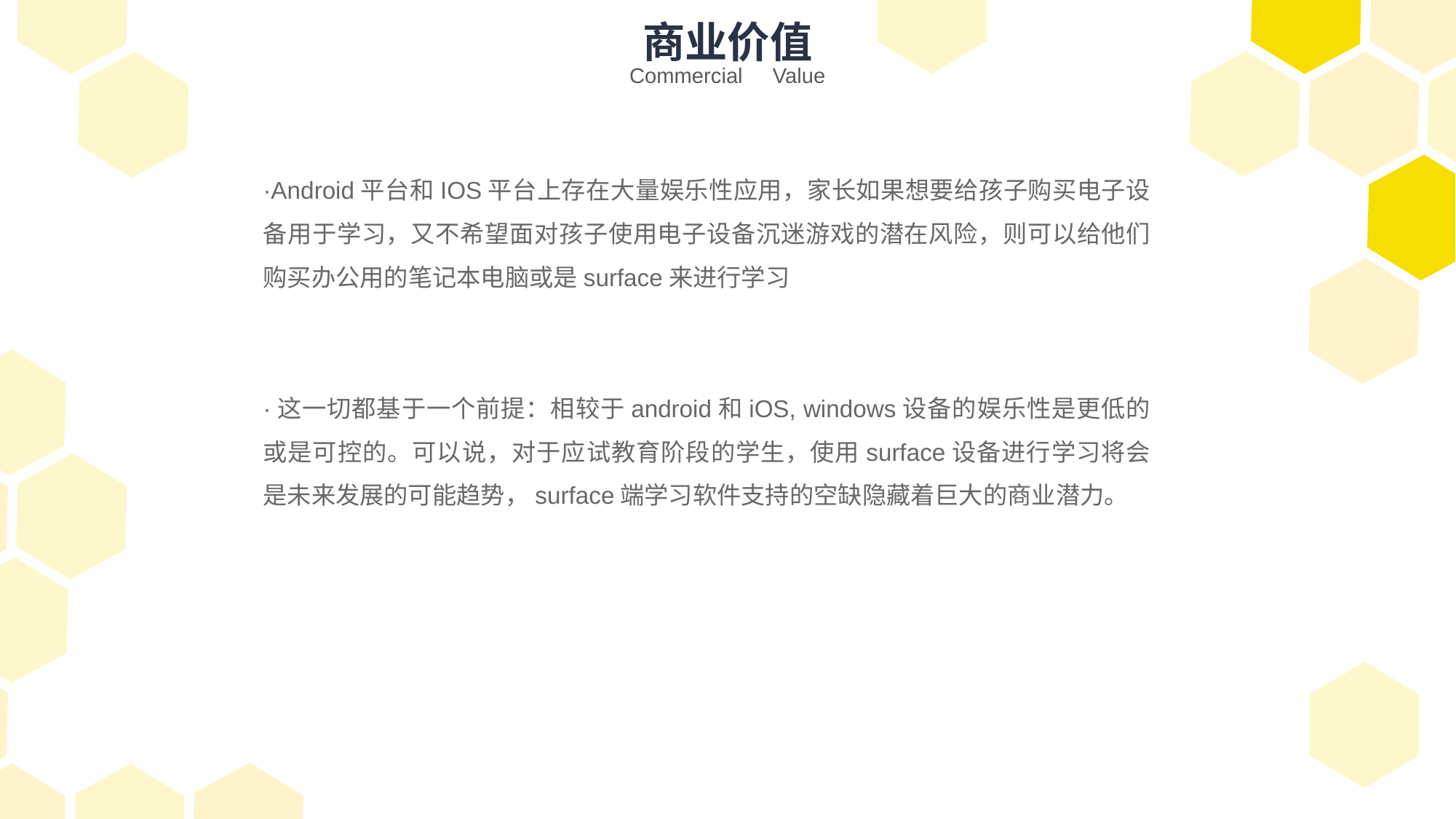

商业价值
Commercial     Value
·Android平台和IOS平台上存在大量娱乐性应用，家长如果想要给孩子购买电子设备用于学习，又不希望面对孩子使用电子设备沉迷游戏的潜在风险，则可以给他们购买办公用的笔记本电脑或是surface来进行学习

·这一切都基于一个前提：相较于android和iOS, windows设备的娱乐性是更低的或是可控的。可以说，对于应试教育阶段的学生，使用surface设备进行学习将会是未来发展的可能趋势，surface端学习软件支持的空缺隐藏着巨大的商业潜力。